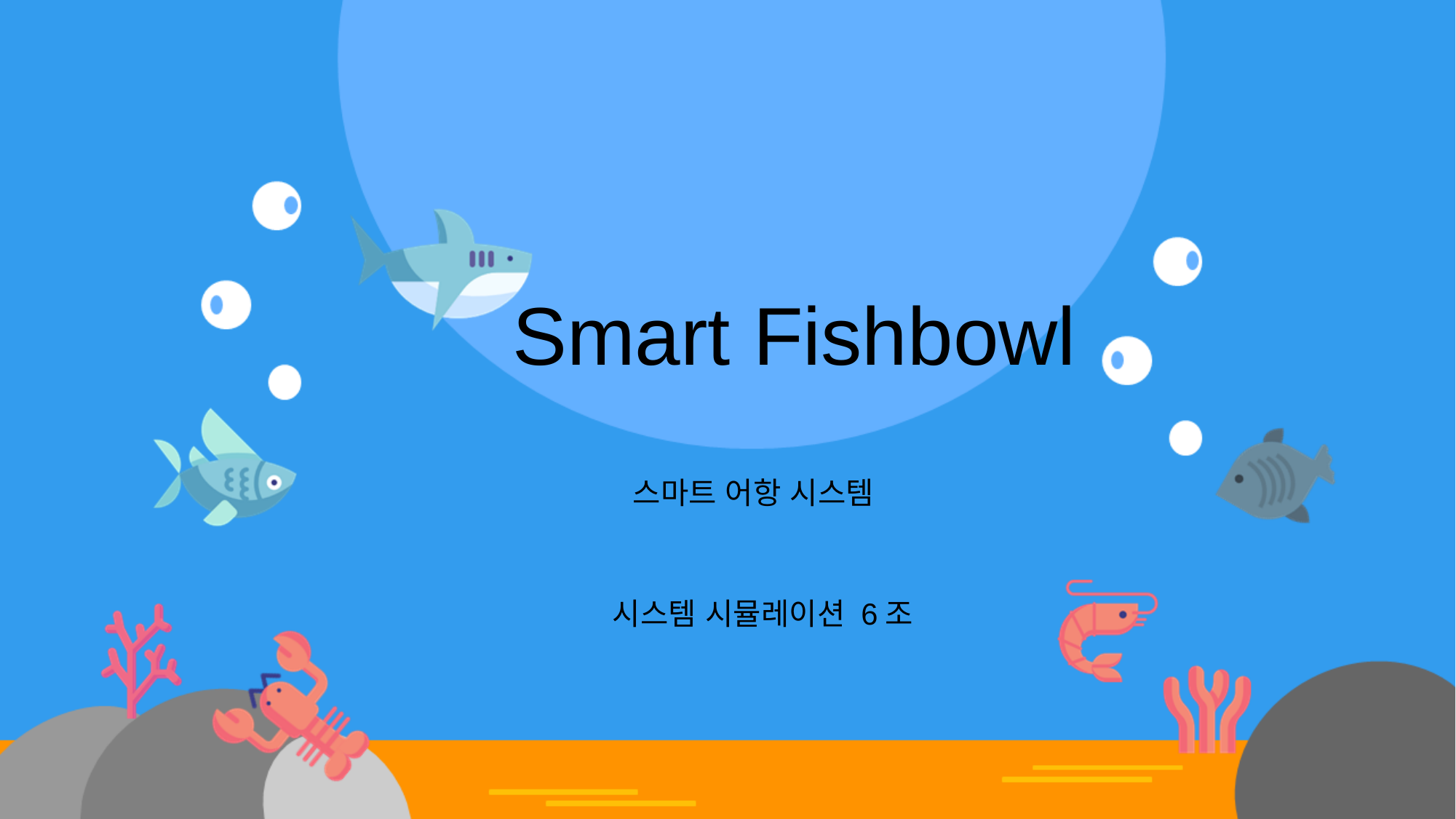

Smart Fishbowl
스마트 어항 시스템

시스템 시뮬레이션 6조